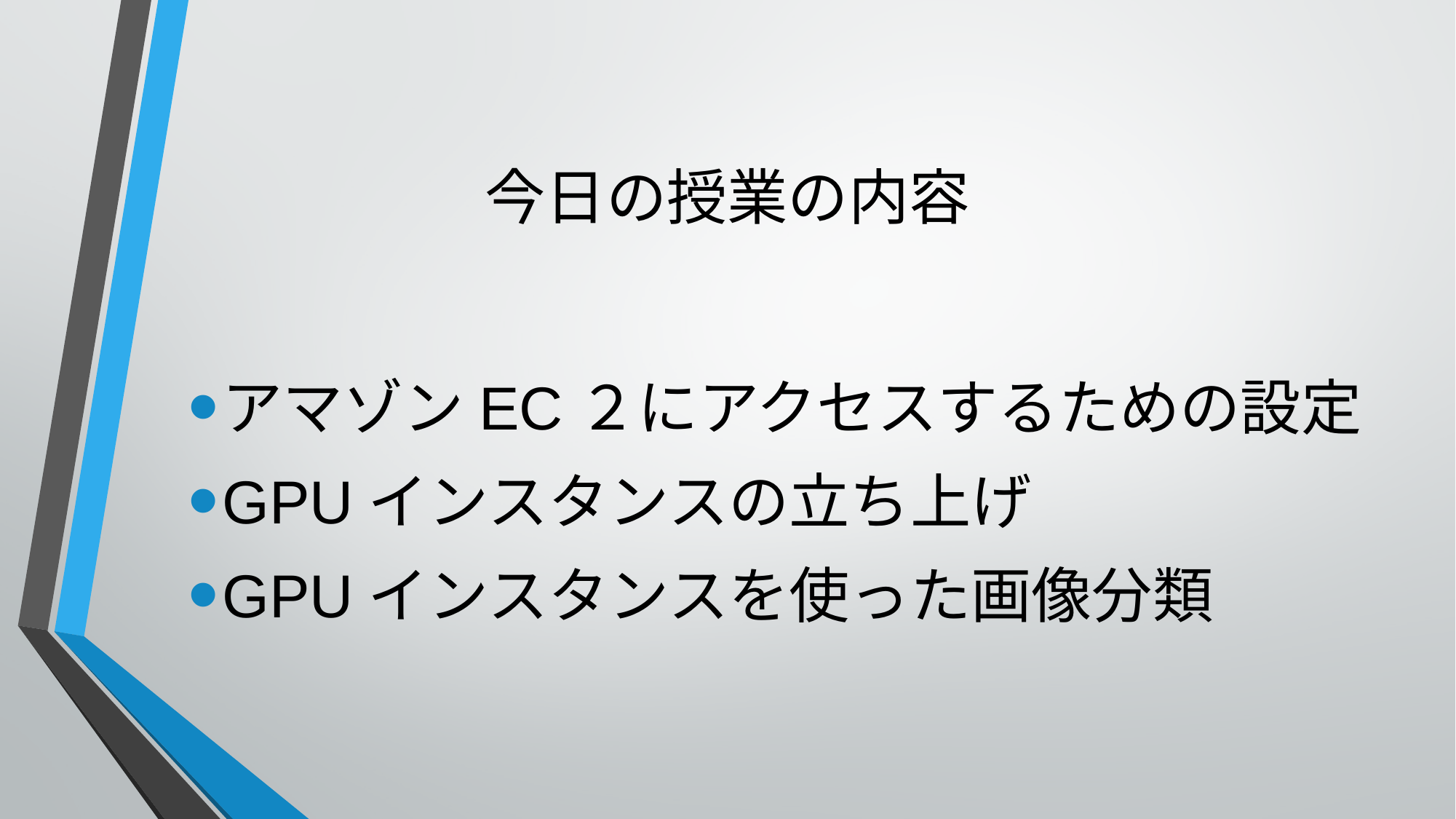

# 今日の授業の内容
アマゾンEC２にアクセスするための設定
GPUインスタンスの立ち上げ
GPUインスタンスを使った画像分類